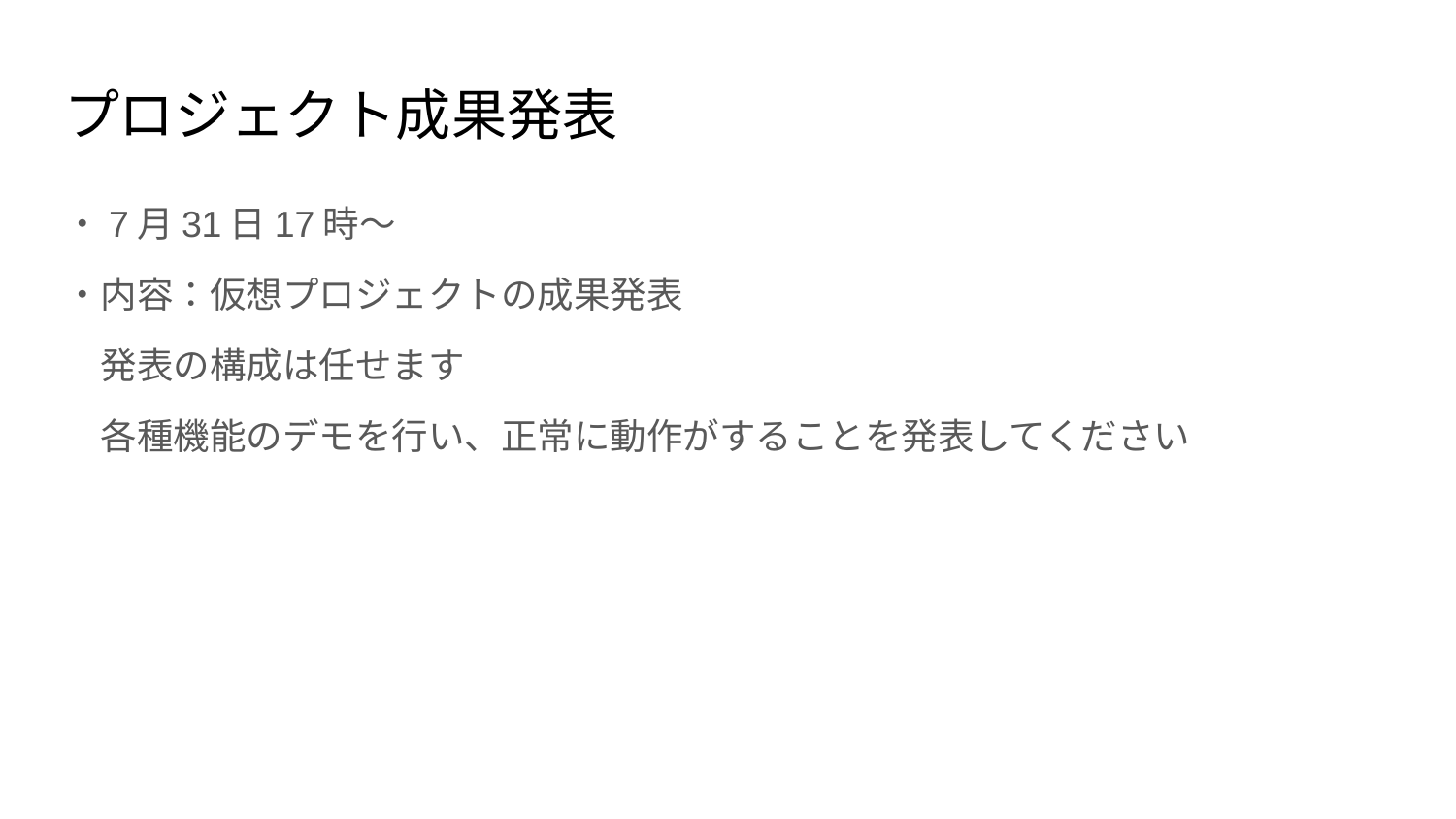

# プロジェクト成果発表
・7月31日17時〜
・内容：仮想プロジェクトの成果発表
　発表の構成は任せます
　各種機能のデモを行い、正常に動作がすることを発表してください